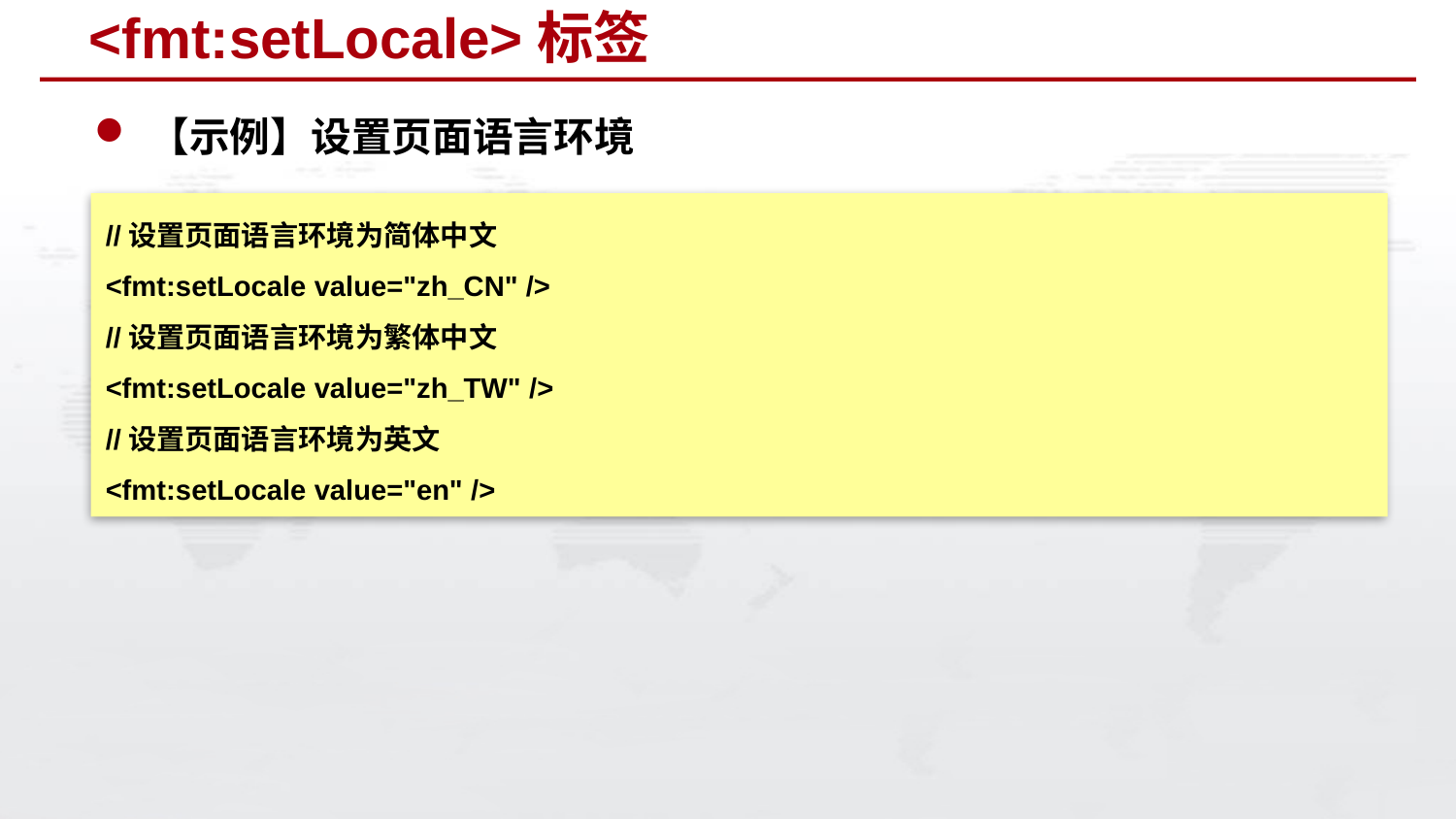

# <fmt:setLocale>标签
【示例】设置页面语言环境
//设置页面语言环境为简体中文
<fmt:setLocale value="zh_CN" />
//设置页面语言环境为繁体中文
<fmt:setLocale value="zh_TW" />
//设置页面语言环境为英文
<fmt:setLocale value="en" />